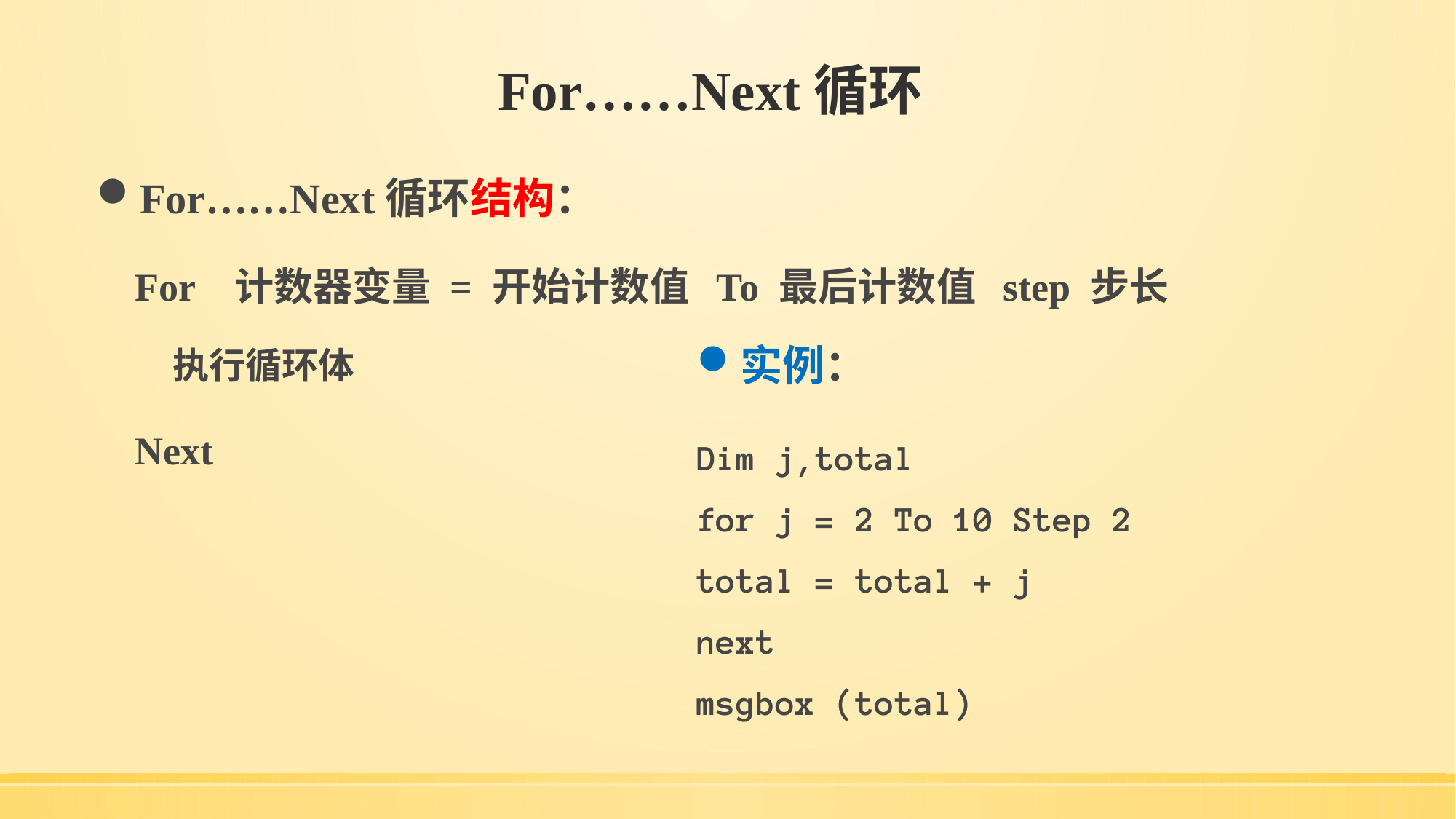

# For……Next循环
For……Next循环结构：
For   计数器变量 = 开始计数值  To 最后计数值  step 步长
执行循环体
Next
实例：
Dim j,total
for j = 2 To 10 Step 2
total = total + j
next
msgbox (total)